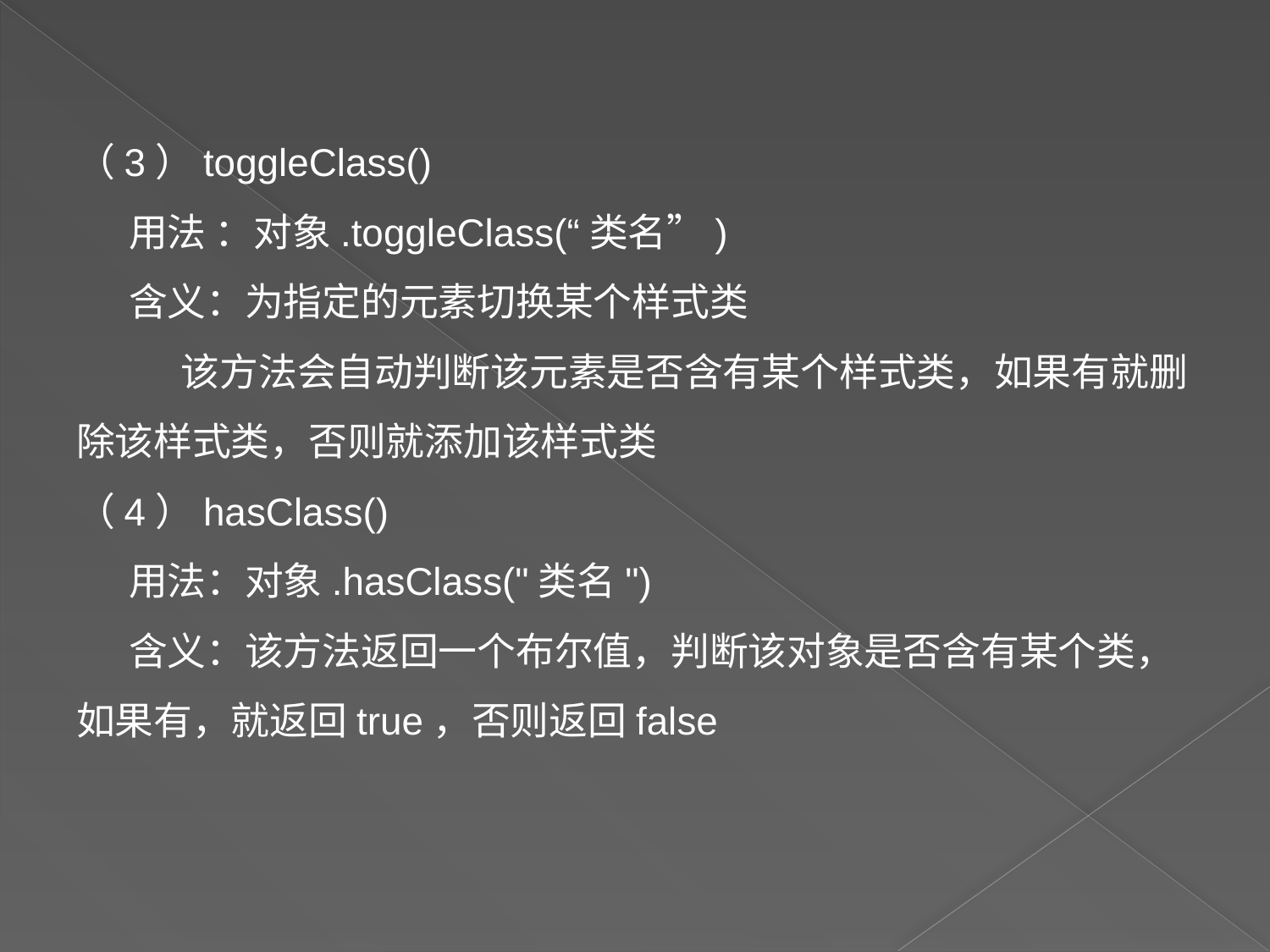

（3）toggleClass()
     用法 ：对象.toggleClass(“类名”)
     含义：为指定的元素切换某个样式类
           该方法会自动判断该元素是否含有某个样式类，如果有就删除该样式类，否则就添加该样式类
（4）hasClass()
     用法：对象.hasClass("类名")
     含义：该方法返回一个布尔值，判断该对象是否含有某个类，如果有，就返回true，否则返回false